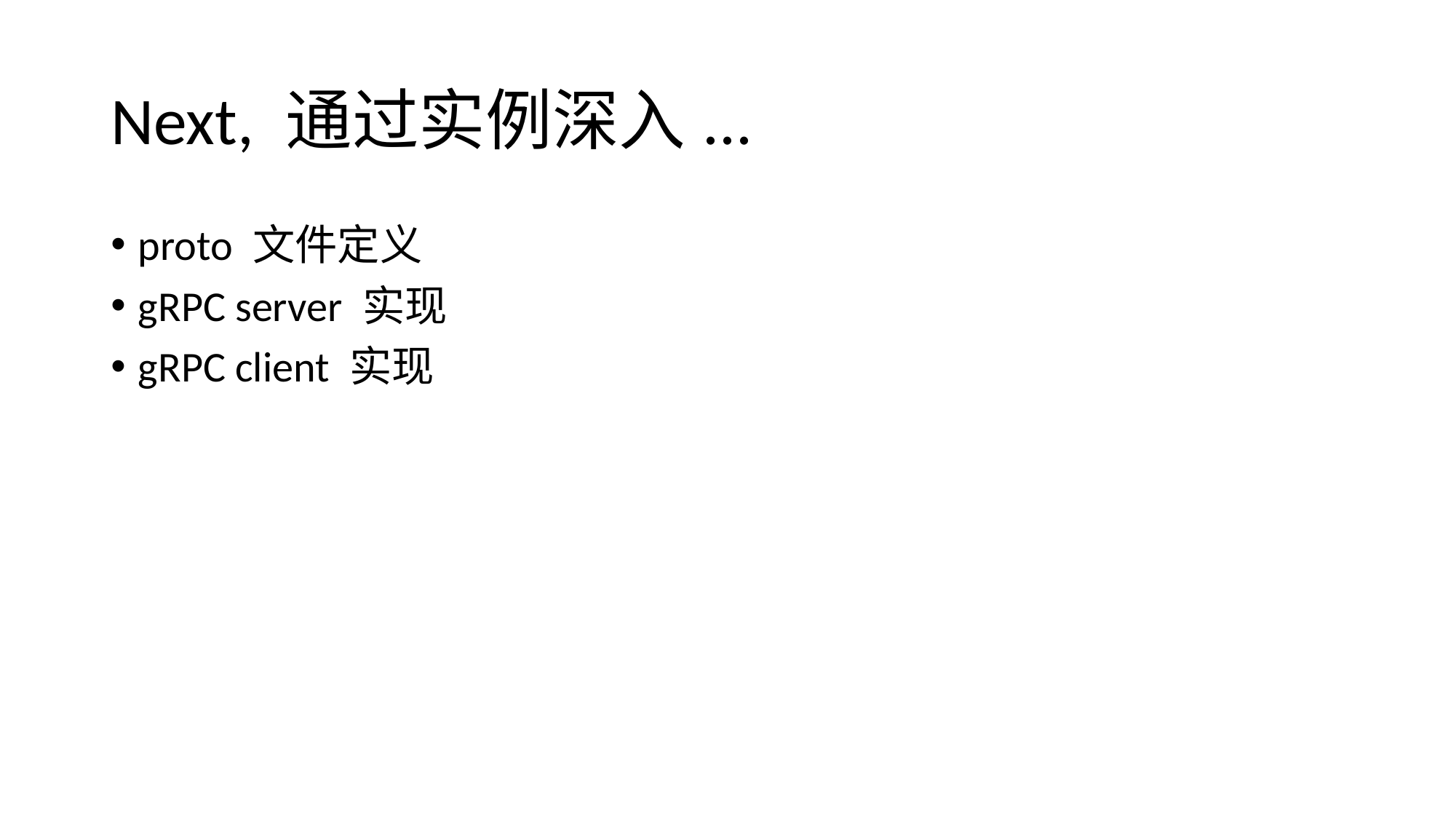

# Next, 通过实例深入...
proto 文件定义
gRPC server 实现
gRPC client 实现